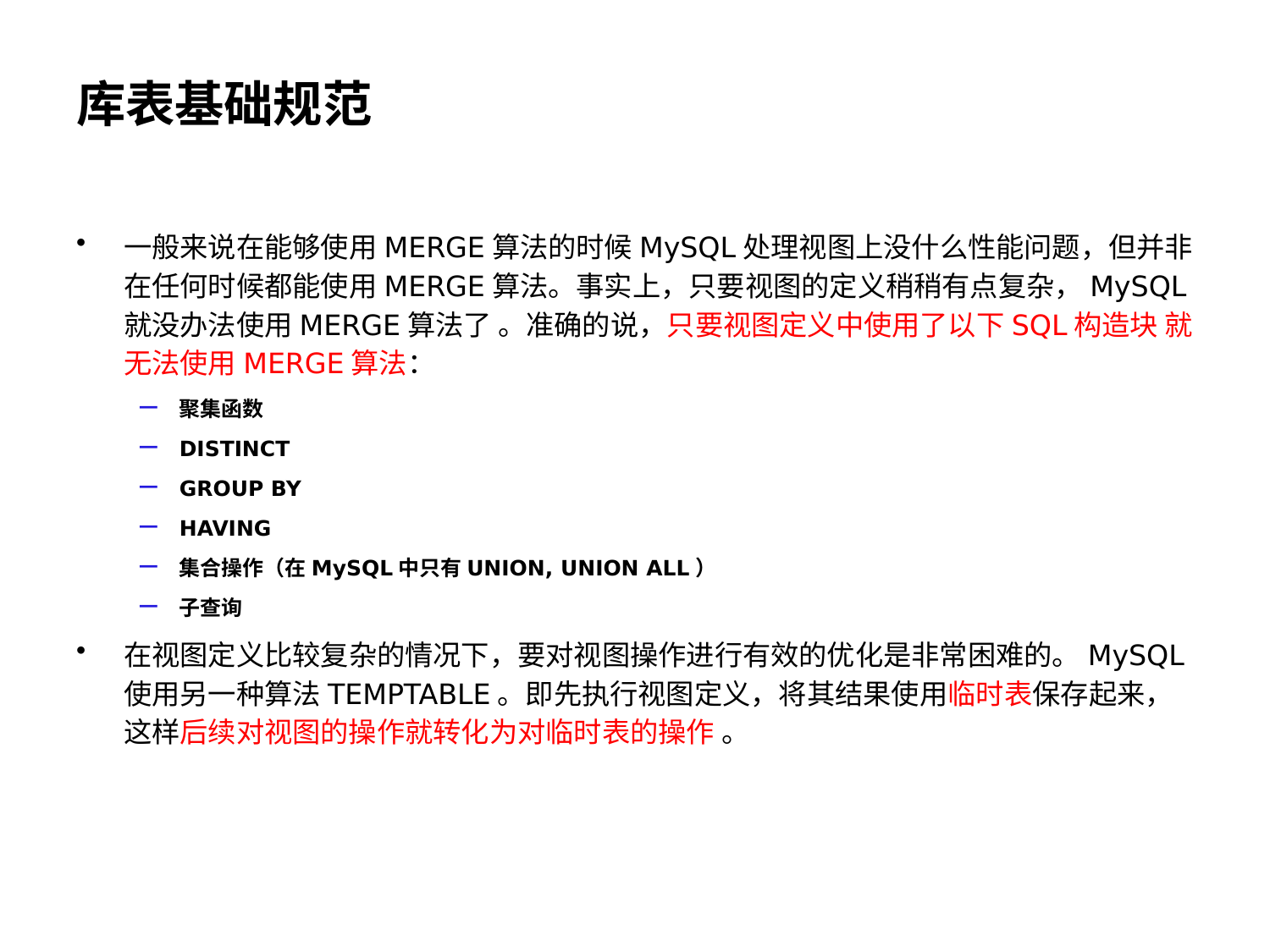

# 库表基础规范
一般来说在能够使用MERGE算法的时候MySQL处理视图上没什么性能问题，但并非在任何时候都能使用MERGE算法。事实上，只要视图的定义稍稍有点复杂，MySQL就没办法使用MERGE算法了 。准确的说，只要视图定义中使用了以下SQL构造块 就无法使用MERGE算法：
聚集函数
DISTINCT
GROUP BY
HAVING
集合操作（在MySQL中只有UNION, UNION ALL）
子查询
在视图定义比较复杂的情况下，要对视图操作进行有效的优化是非常困难的。MySQL使用另一种算法TEMPTABLE。即先执行视图定义，将其结果使用临时表保存起来，这样后续对视图的操作就转化为对临时表的操作 。